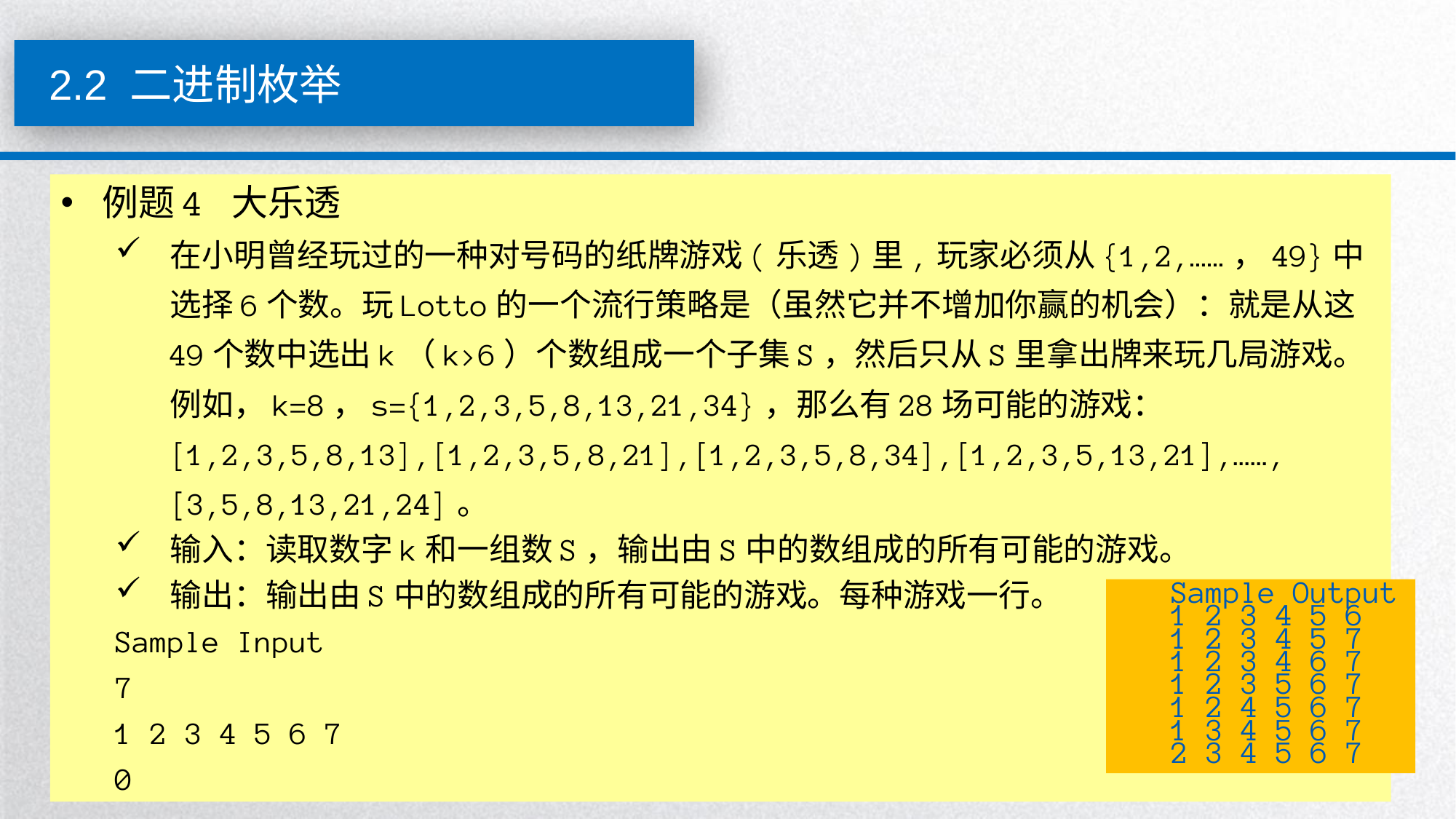

2.2 二进制枚举
例题4 大乐透
在小明曾经玩过的一种对号码的纸牌游戏(乐透)里,玩家必须从{1,2,……，49}中选择6个数。玩Lotto的一个流行策略是（虽然它并不增加你赢的机会）：就是从这49个数中选出k（k>6）个数组成一个子集S，然后只从S里拿出牌来玩几局游戏。例如，k=8，s={1,2,3,5,8,13,21,34}，那么有28场可能的游戏：[1,2,3,5,8,13],[1,2,3,5,8,21],[1,2,3,5,8,34],[1,2,3,5,13,21],……,[3,5,8,13,21,24]。
输入：读取数字k和一组数S，输出由S中的数组成的所有可能的游戏。
输出：输出由S中的数组成的所有可能的游戏。每种游戏一行。
Sample Input
7
1 2 3 4 5 6 7
0
Sample Output
1 2 3 4 5 6
1 2 3 4 5 7
1 2 3 4 6 7
1 2 3 5 6 7
1 2 4 5 6 7
1 3 4 5 6 7
2 3 4 5 6 7
24